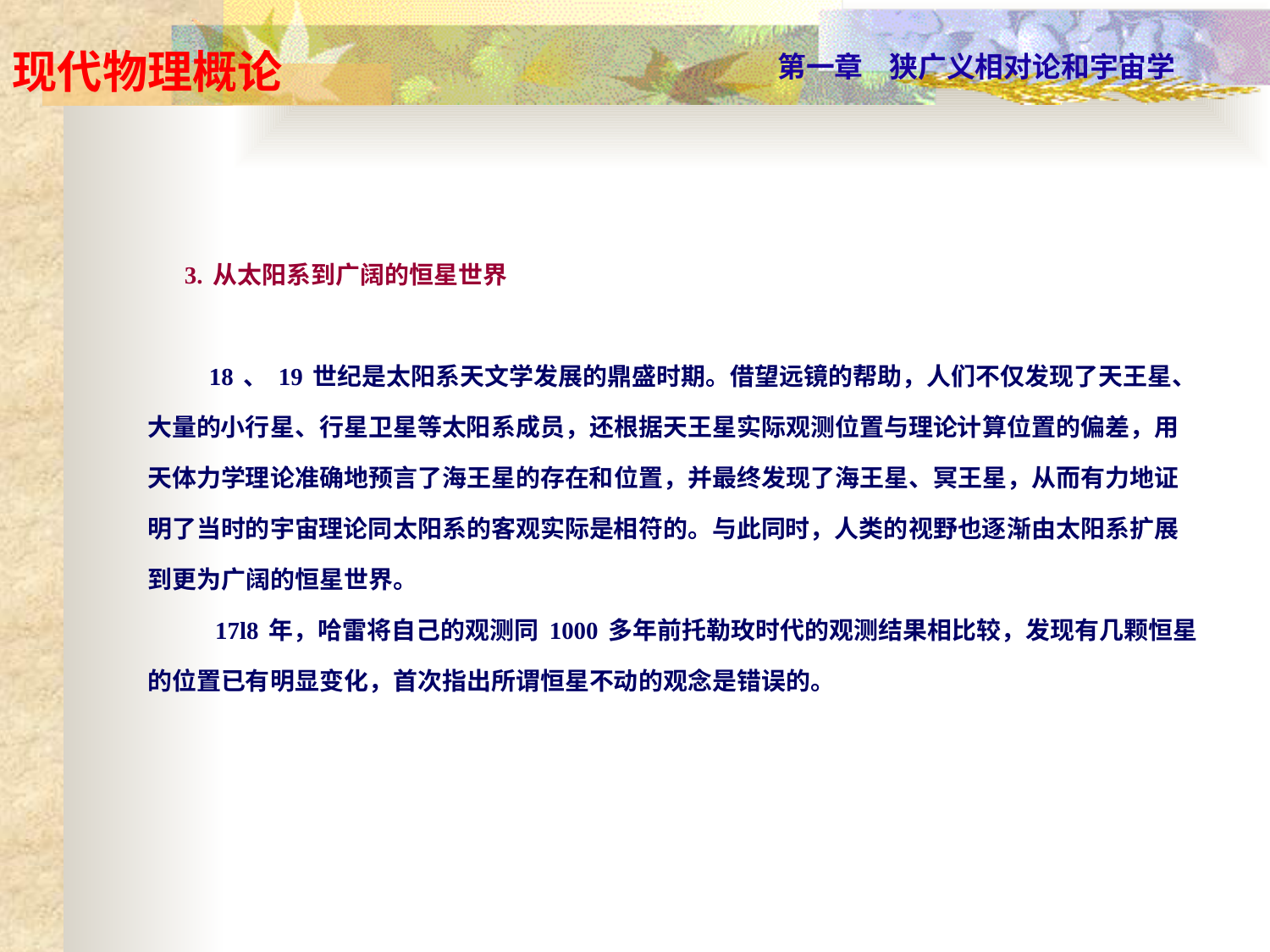

3.从太阳系到广阔的恒星世界

    18、19世纪是太阳系天文学发展的鼎盛时期。借望远镜的帮助，人们不仅发现了天王星、大量的小行星、行星卫星等太阳系成员，还根据天王星实际观测位置与理论计算位置的偏差，用天体力学理论准确地预言了海王星的存在和位置，并最终发现了海王星、冥王星，从而有力地证明了当时的宇宙理论同太阳系的客观实际是相符的。与此同时，人类的视野也逐渐由太阳系扩展到更为广阔的恒星世界。
     17l8年，哈雷将自己的观测同1000多年前托勒玫时代的观测结果相比较，发现有几颗恒星的位置已有明显变化，首次指出所谓恒星不动的观念是错误的。